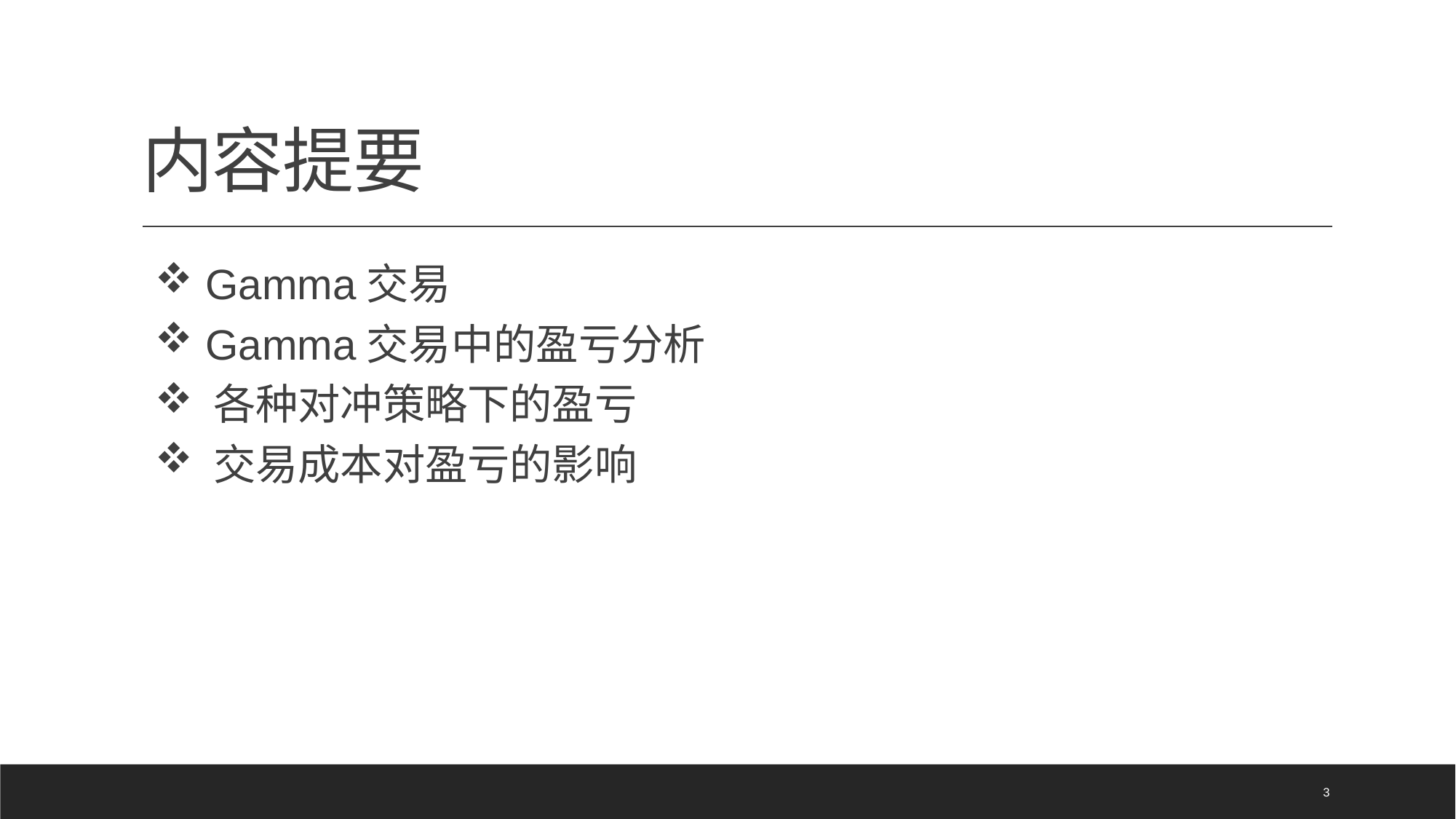

# 内容提要
 Gamma交易
 Gamma交易中的盈亏分析
 各种对冲策略下的盈亏
 交易成本对盈亏的影响

3